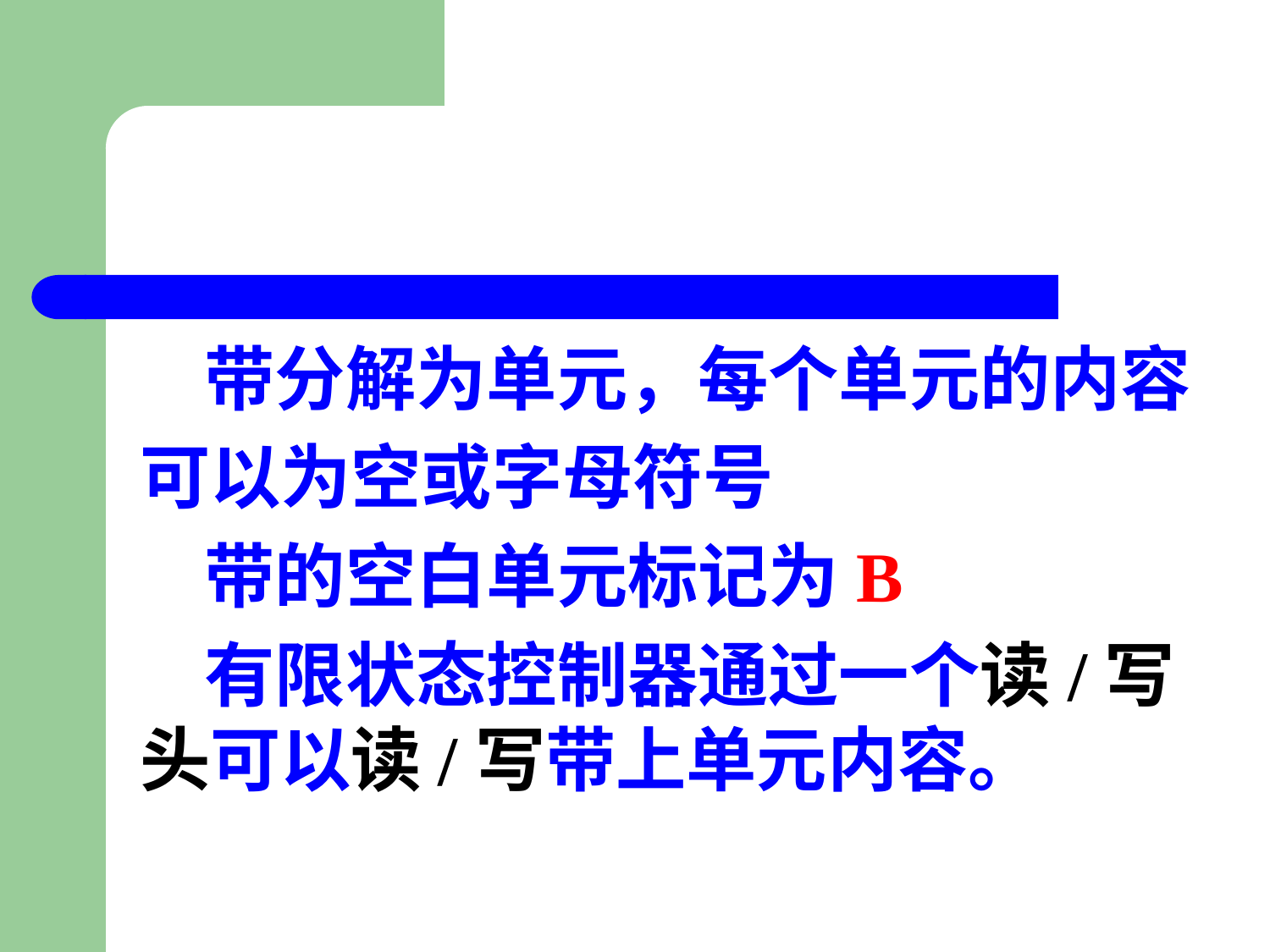

#
   带分解为单元，每个单元的内容
可以为空或字母符号
   带的空白单元标记为B
   有限状态控制器通过一个读/写头可以读/写带上单元内容。